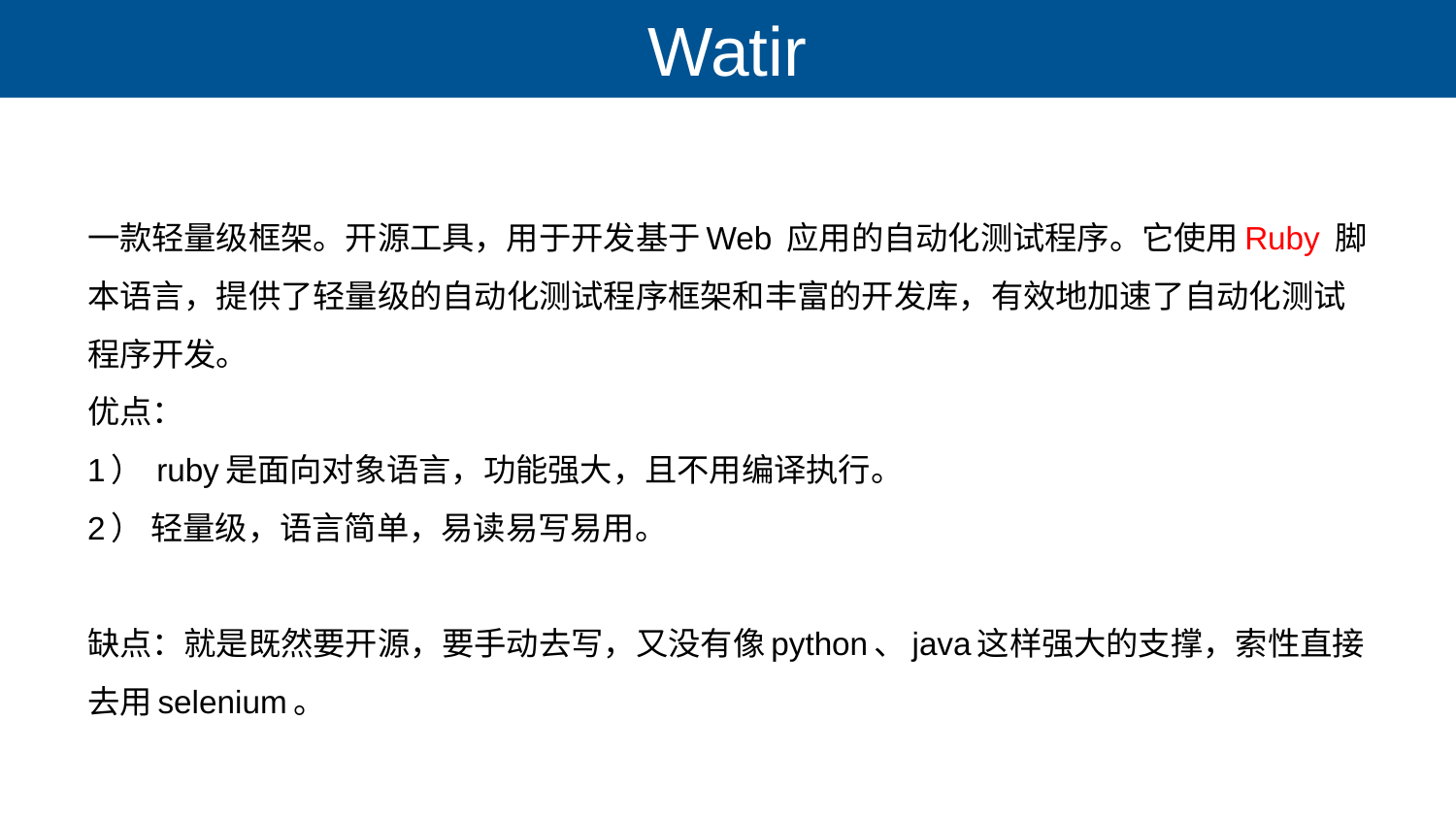

# Watir
一款轻量级框架。开源工具，用于开发基于Web 应用的自动化测试程序。它使用Ruby 脚本语言，提供了轻量级的自动化测试程序框架和丰富的开发库，有效地加速了自动化测试程序开发。
优点：
1） ruby是面向对象语言，功能强大，且不用编译执行。
2） 轻量级，语言简单，易读易写易用。

缺点：就是既然要开源，要手动去写，又没有像python、java这样强大的支撑，索性直接去用selenium。